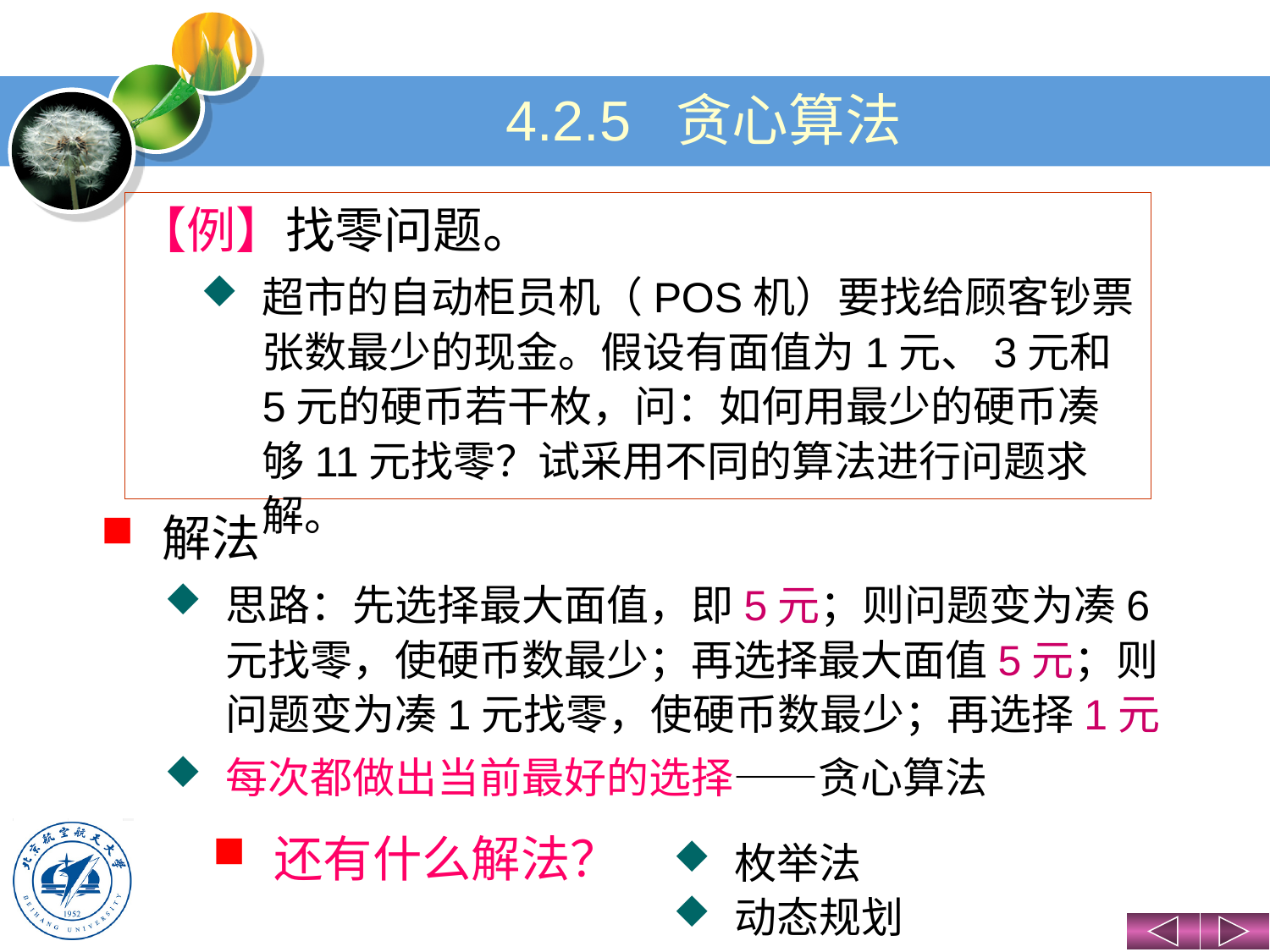

# 4.2.5  贪心算法
【例】找零问题。
超市的自动柜员机（POS机）要找给顾客钞票张数最少的现金。假设有面值为1元、3元和5元的硬币若干枚，问：如何用最少的硬币凑够11元找零？试采用不同的算法进行问题求解。
解法
思路：先选择最大面值，即5元；则问题变为凑6元找零，使硬币数最少；再选择最大面值5元；则问题变为凑1元找零，使硬币数最少；再选择1元
每次都做出当前最好的选择——贪心算法
还有什么解法？
枚举法
动态规划
125